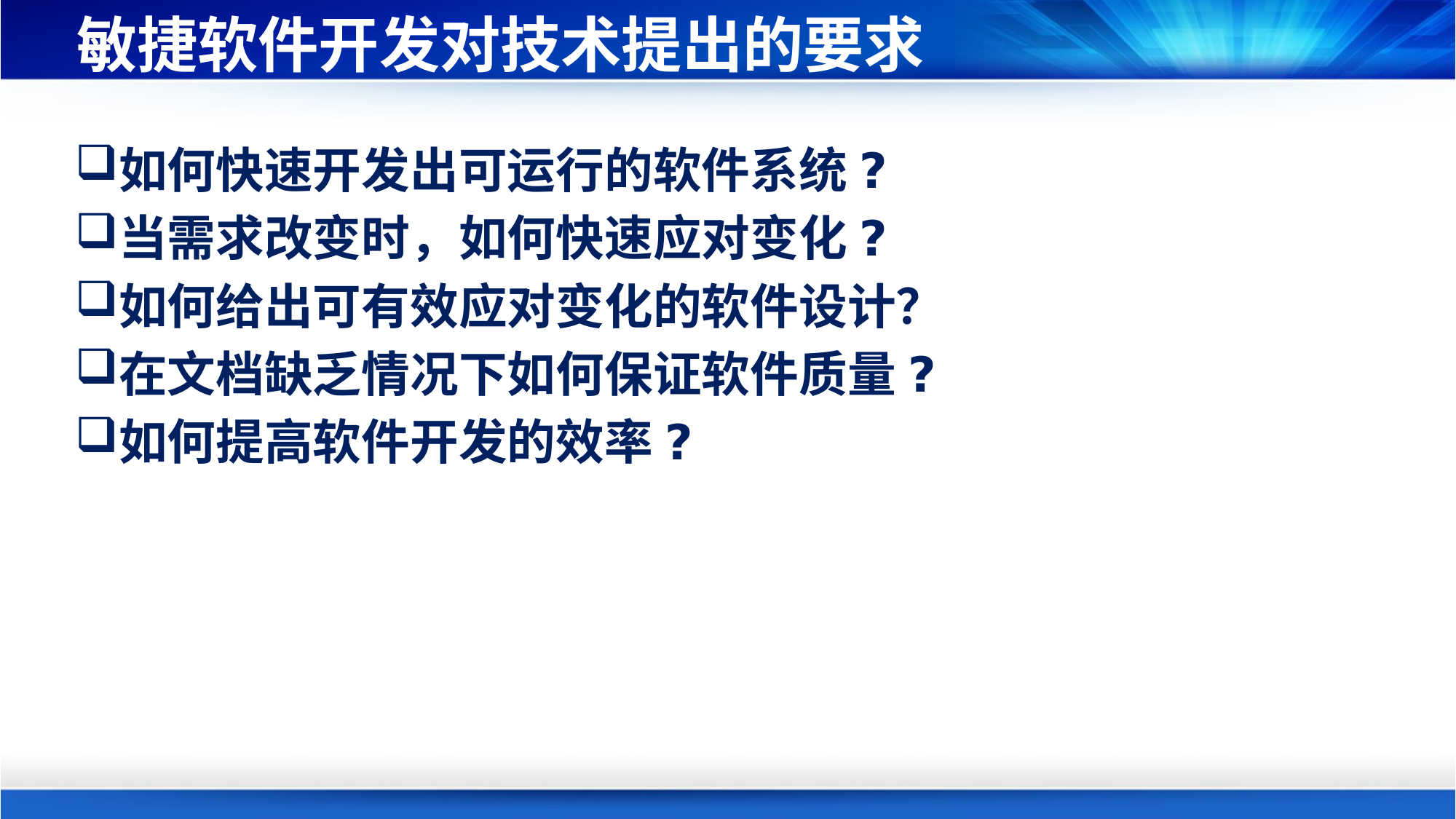

# 敏捷软件开发对技术提出的要求
如何快速开发出可运行的软件系统?
当需求改变时，如何快速应对变化?
如何给出可有效应对变化的软件设计？
在文档缺乏情况下如何保证软件质量?
如何提高软件开发的效率?